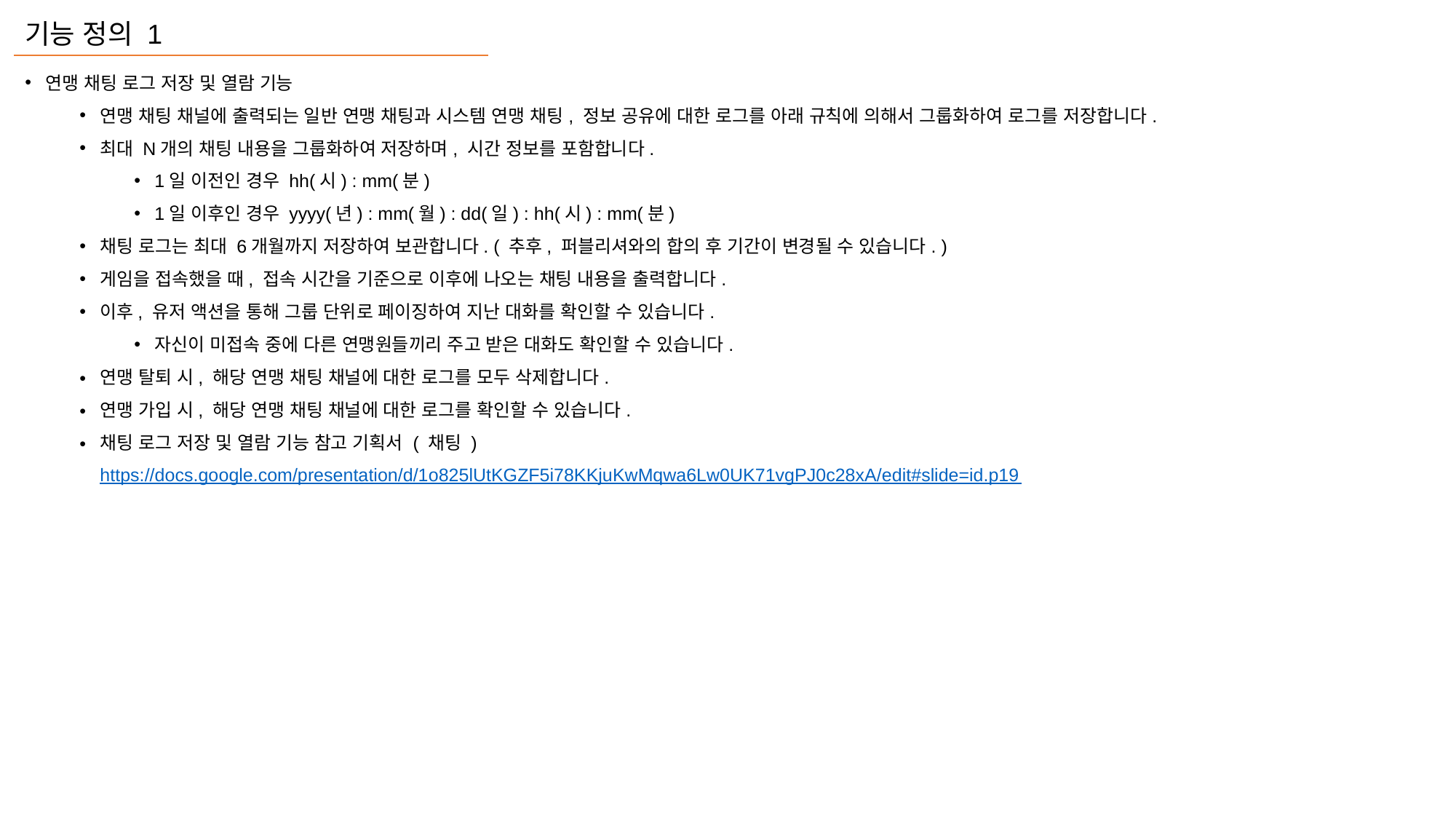

기능 정의 1
연맹 채팅 로그 저장 및 열람 기능
연맹 채팅 채널에 출력되는 일반 연맹 채팅과 시스템 연맹 채팅, 정보 공유에 대한 로그를 아래 규칙에 의해서 그룹화하여 로그를 저장합니다.
최대 N개의 채팅 내용을 그룹화하여 저장하며, 시간 정보를 포함합니다.
1일 이전인 경우 hh(시) : mm(분)
1일 이후인 경우 yyyy(년) : mm(월) : dd(일) : hh(시) : mm(분)
채팅 로그는 최대 6개월까지 저장하여 보관합니다. ( 추후, 퍼블리셔와의 합의 후 기간이 변경될 수 있습니다. )
게임을 접속했을 때, 접속 시간을 기준으로 이후에 나오는 채팅 내용을 출력합니다.
이후, 유저 액션을 통해 그룹 단위로 페이징하여 지난 대화를 확인할 수 있습니다.
자신이 미접속 중에 다른 연맹원들끼리 주고 받은 대화도 확인할 수 있습니다.
연맹 탈퇴 시, 해당 연맹 채팅 채널에 대한 로그를 모두 삭제합니다.
연맹 가입 시, 해당 연맹 채팅 채널에 대한 로그를 확인할 수 있습니다.
채팅 로그 저장 및 열람 기능 참고 기획서 ( 채팅 )
https://docs.google.com/presentation/d/1o825lUtKGZF5i78KKjuKwMqwa6Lw0UK71vgPJ0c28xA/edit#slide=id.p19